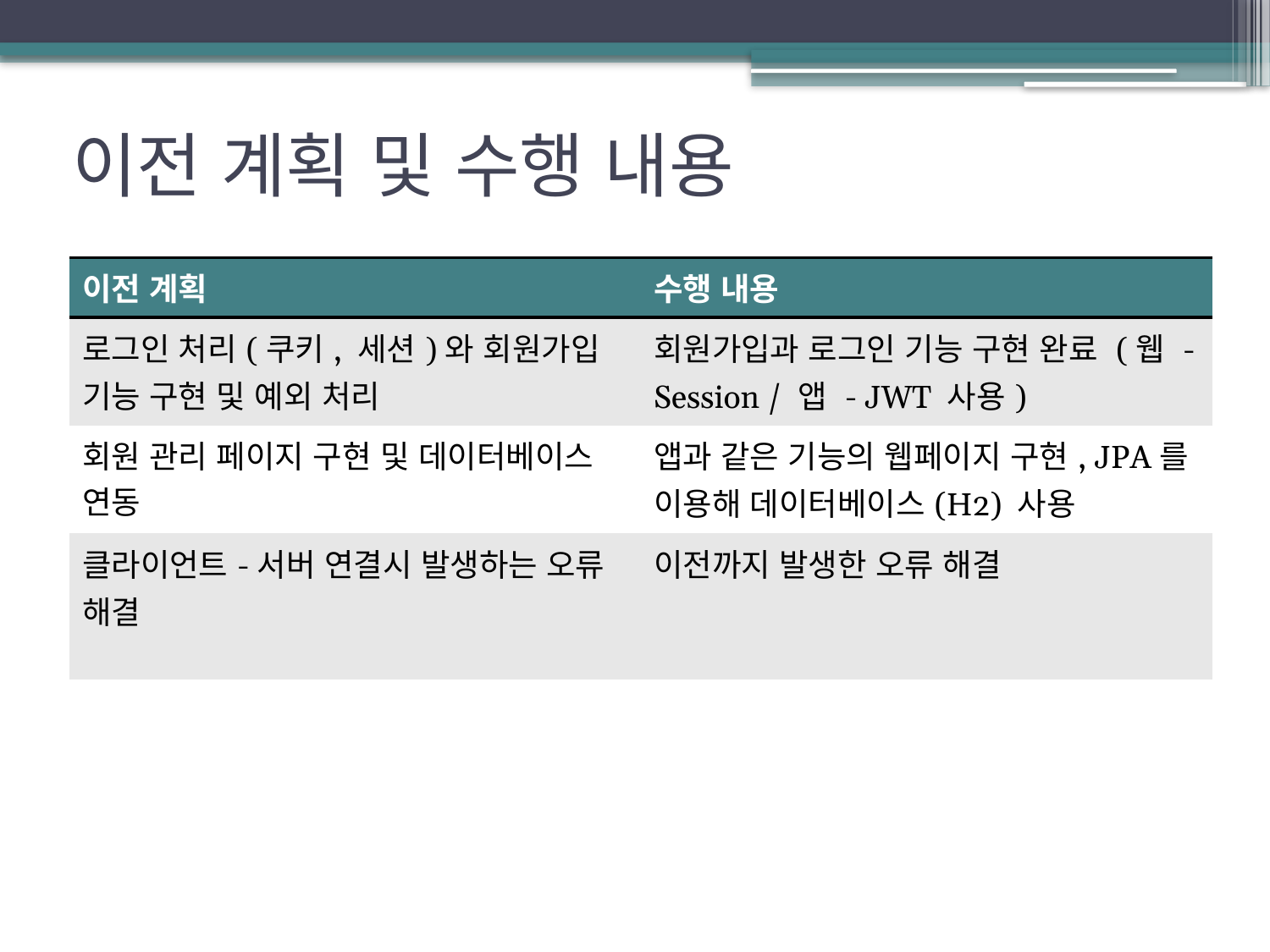

# 이전 계획 및 수행 내용
| 이전 계획 | 수행 내용 |
| --- | --- |
| 로그인 처리(쿠키, 세션)와 회원가입 기능 구현 및 예외 처리 | 회원가입과 로그인 기능 구현 완료 (웹 - Session / 앱 - JWT 사용) |
| 회원 관리 페이지 구현 및 데이터베이스 연동 | 앱과 같은 기능의 웹페이지 구현, JPA를 이용해 데이터베이스(H2) 사용 |
| 클라이언트-서버 연결시 발생하는 오류 해결 | 이전까지 발생한 오류 해결 |